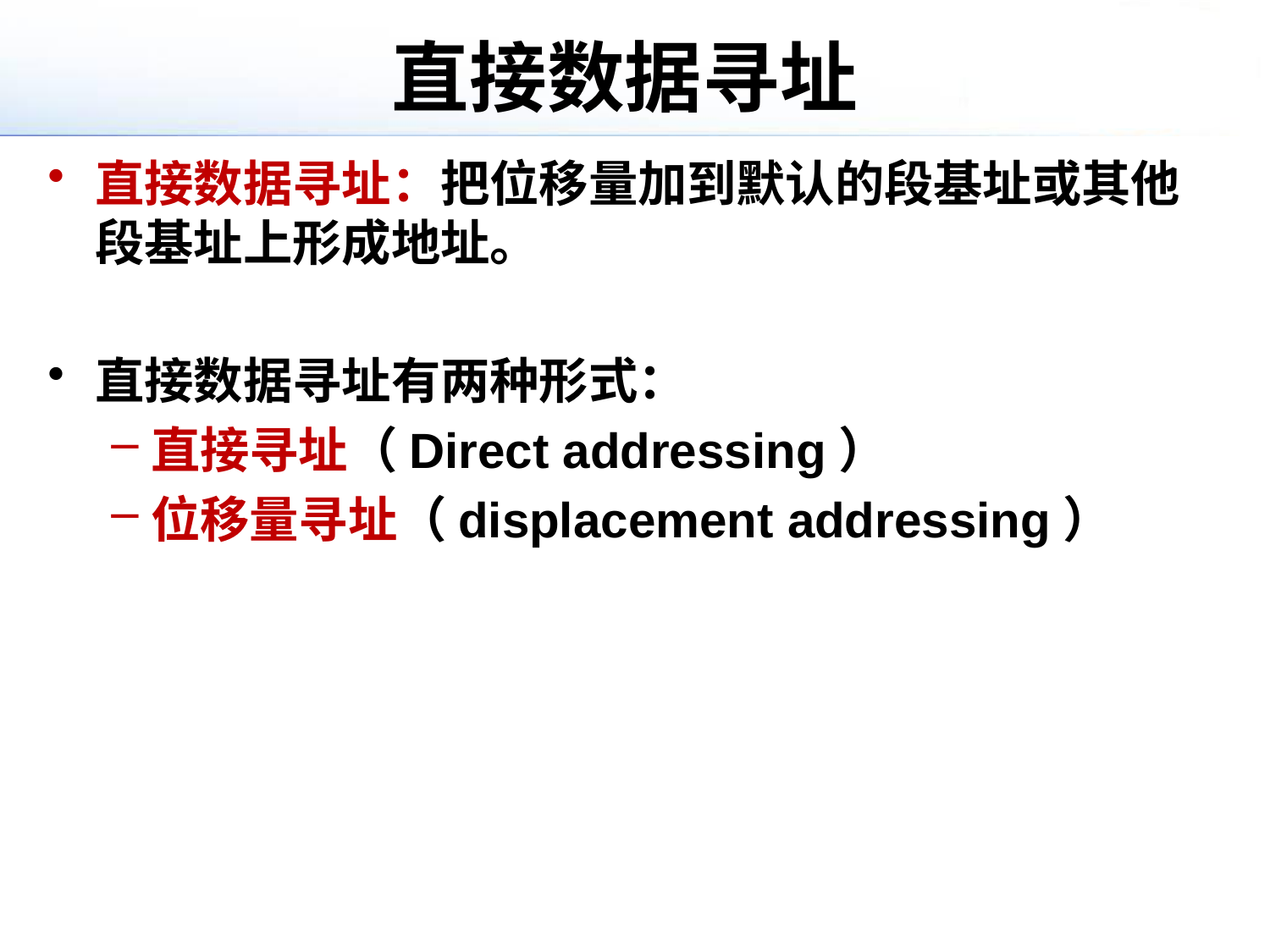

# 直接数据寻址
直接数据寻址：把位移量加到默认的段基址或其他段基址上形成地址。

直接数据寻址有两种形式：
直接寻址（Direct addressing）
位移量寻址（displacement addressing）